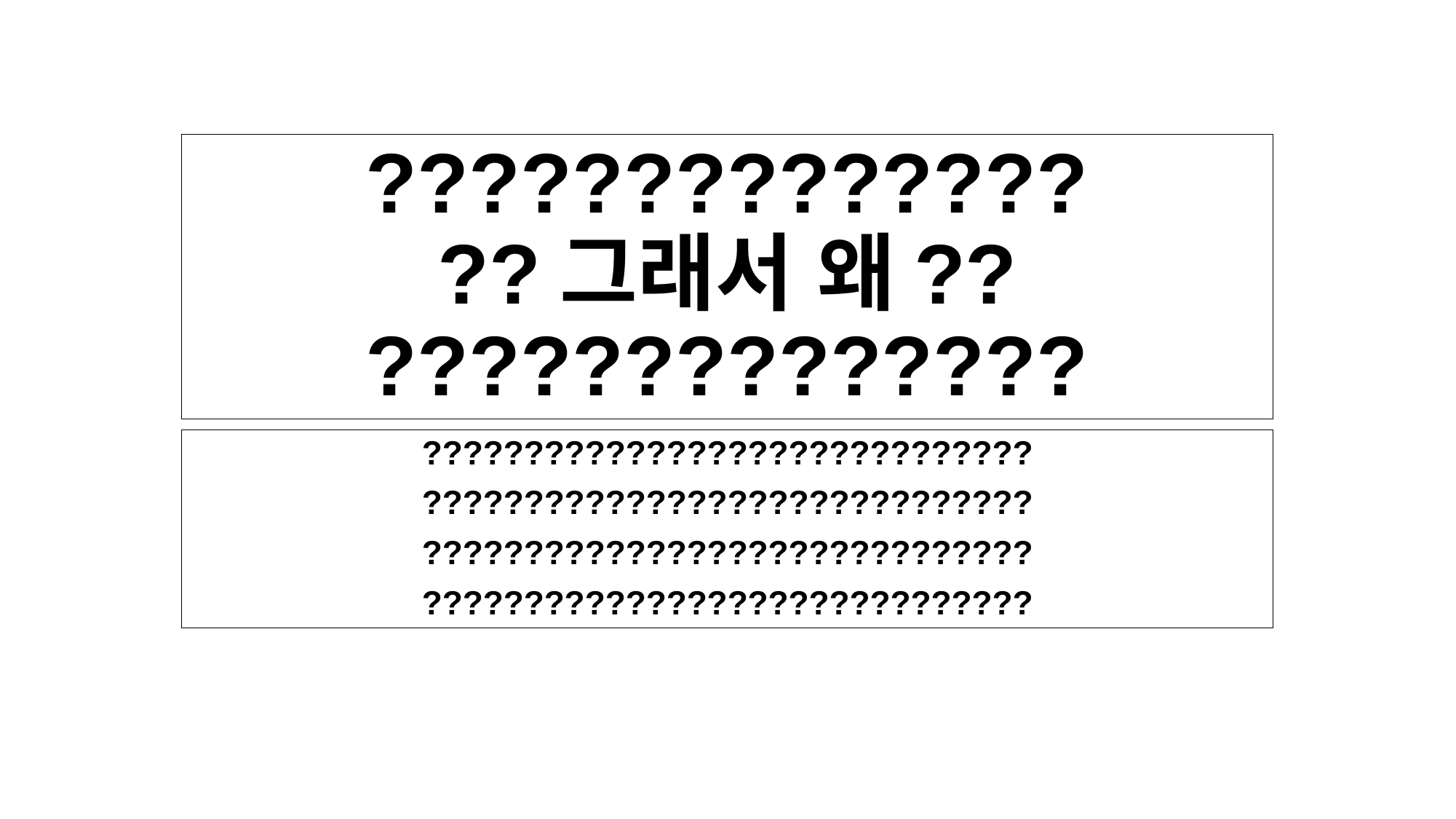

# ?????????????? ??그래서 왜?? ??????????????
??????????????????????????????
??????????????????????????????
??????????????????????????????
??????????????????????????????